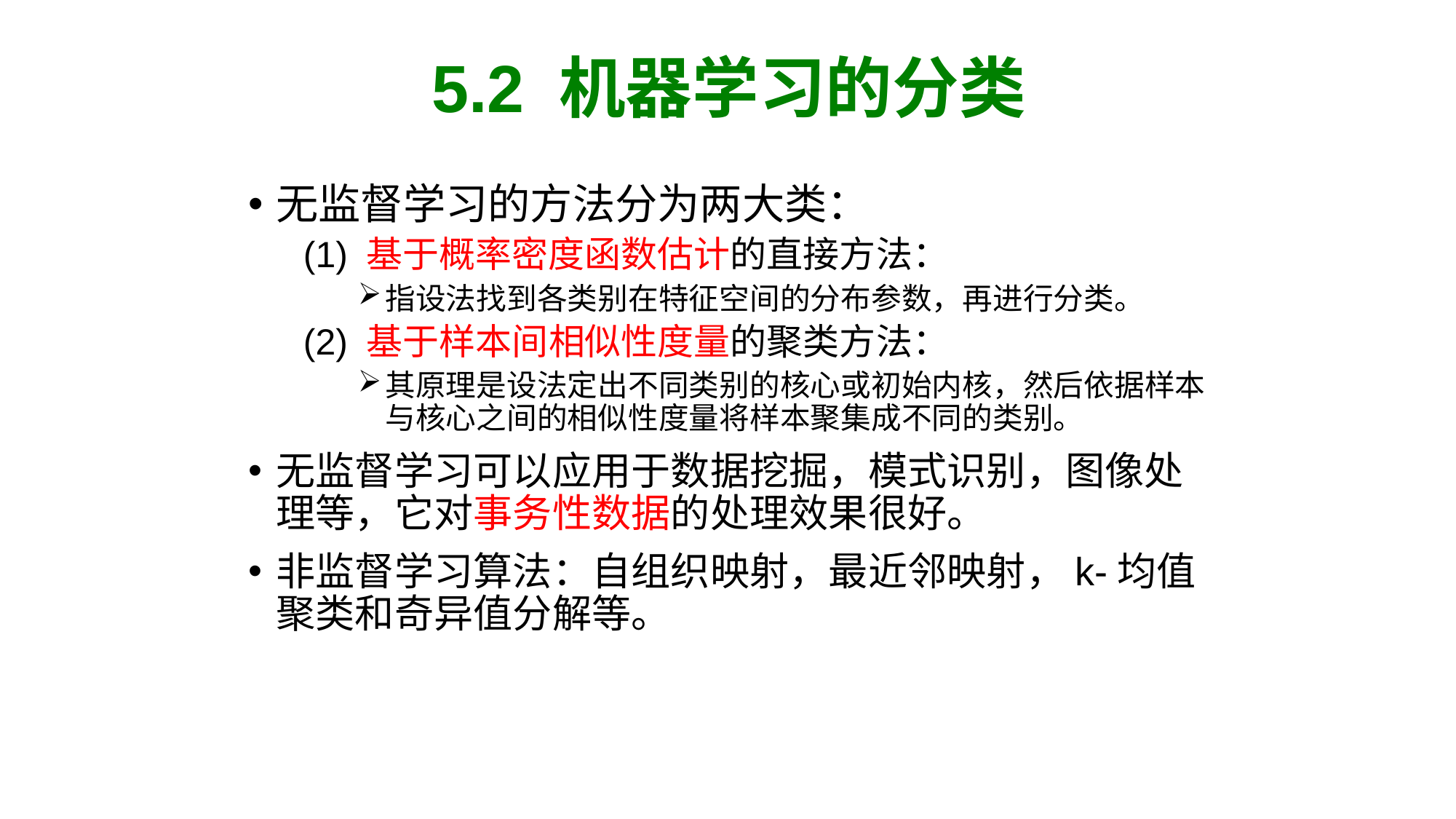

5.2 机器学习的分类
无监督学习的方法分为两大类：
(1) 基于概率密度函数估计的直接方法：
指设法找到各类别在特征空间的分布参数，再进行分类。
(2) 基于样本间相似性度量的聚类方法：
其原理是设法定出不同类别的核心或初始内核，然后依据样本与核心之间的相似性度量将样本聚集成不同的类别。
无监督学习可以应用于数据挖掘，模式识别，图像处理等，它对事务性数据的处理效果很好。
非监督学习算法：自组织映射，最近邻映射，k-均值聚类和奇异值分解等。